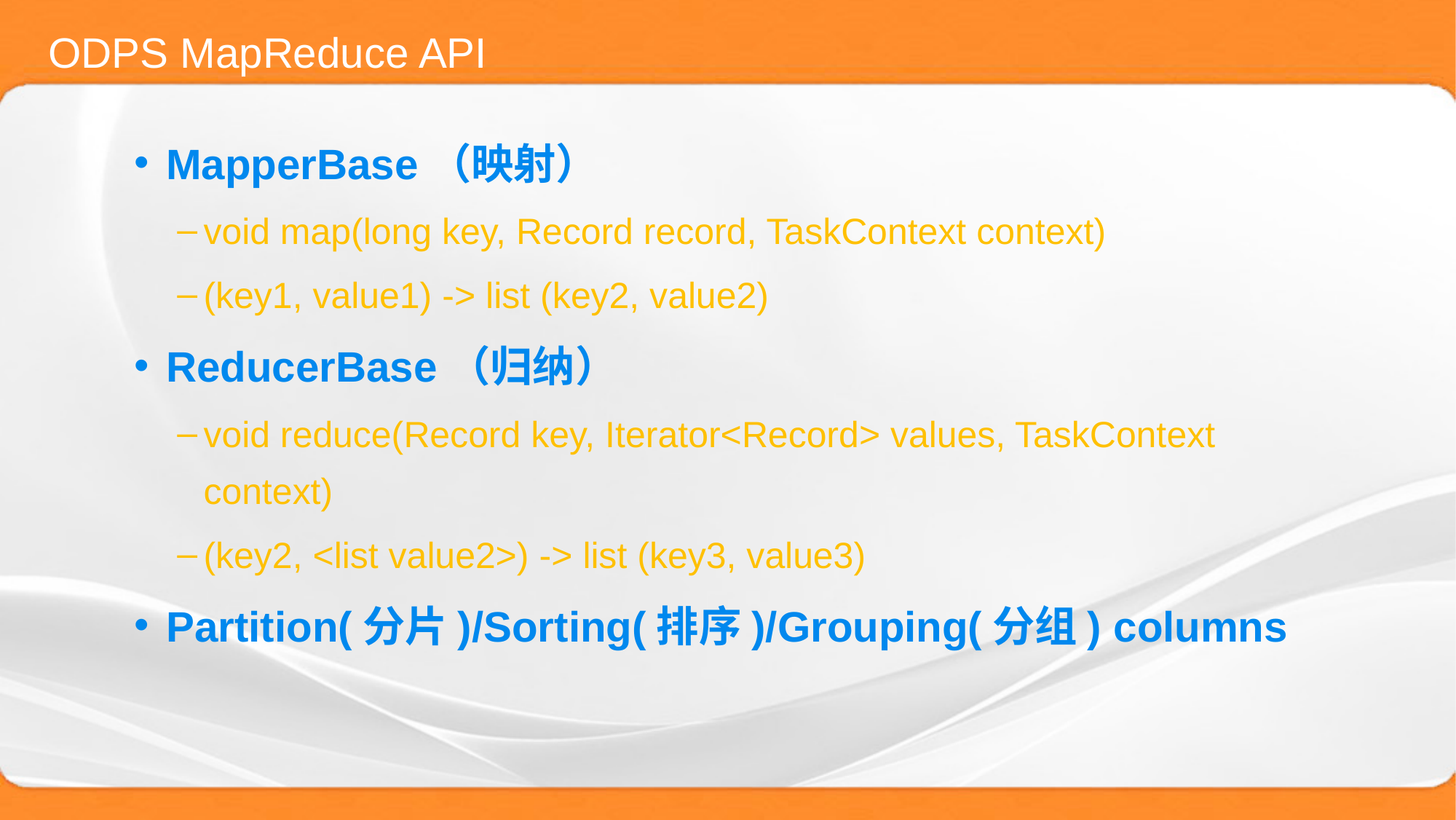

# ODPS MapReduce API
MapperBase（映射）
void map(long key, Record record, TaskContext context)
(key1, value1) -> list (key2, value2)
ReducerBase（归纳）
void reduce(Record key, Iterator<Record> values, TaskContext context)
(key2, <list value2>) -> list (key3, value3)
Partition(分片)/Sorting(排序)/Grouping(分组) columns